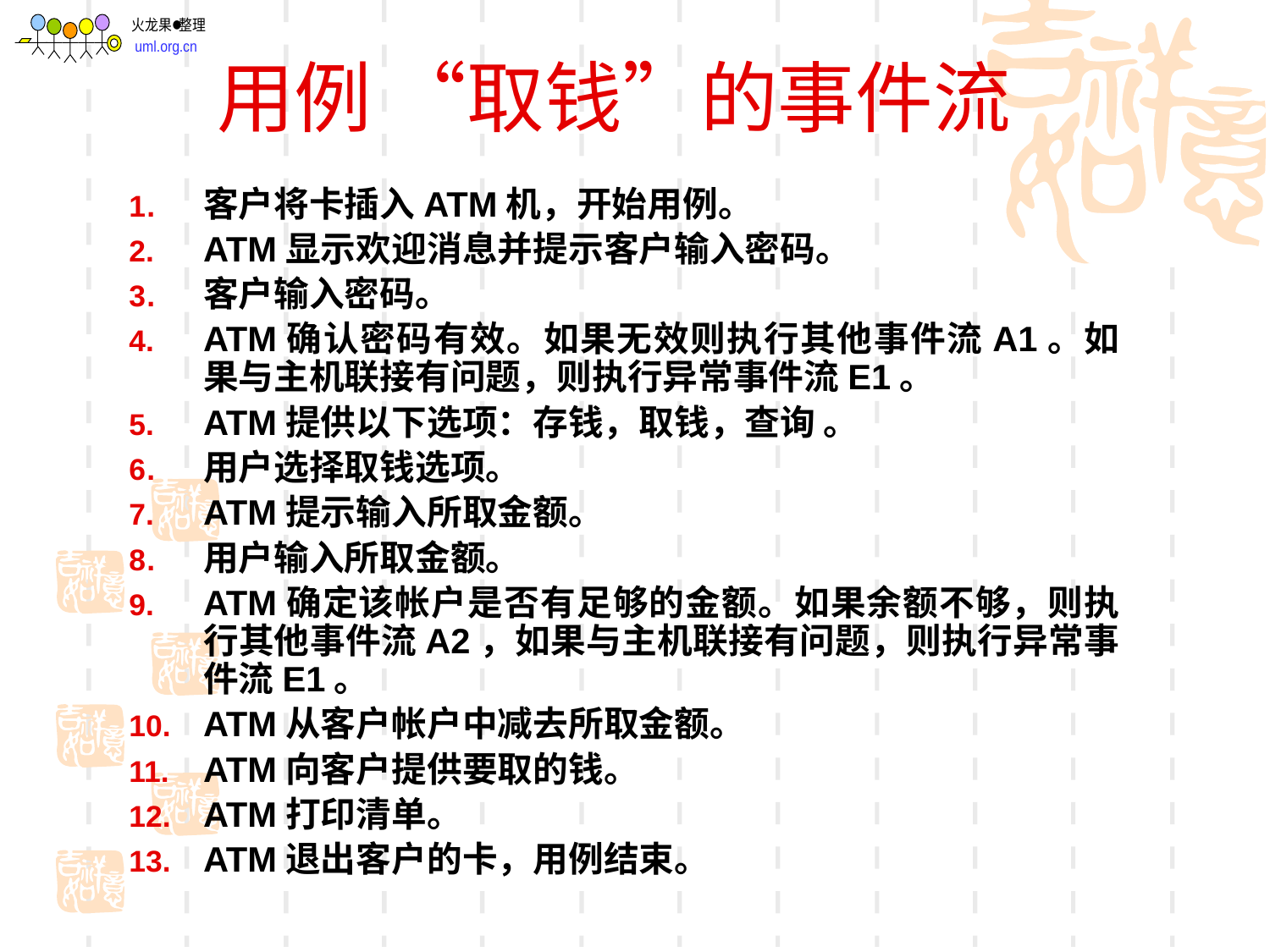

# 用例 “取钱”的事件流
客户将卡插入ATM机，开始用例。
ATM显示欢迎消息并提示客户输入密码。
客户输入密码。
ATM确认密码有效。如果无效则执行其他事件流A1。如果与主机联接有问题，则执行异常事件流E1。
ATM提供以下选项：存钱，取钱，查询 。
用户选择取钱选项。
ATM提示输入所取金额。
用户输入所取金额。
ATM确定该帐户是否有足够的金额。如果余额不够，则执行其他事件流A2，如果与主机联接有问题，则执行异常事件流E1。
ATM从客户帐户中减去所取金额。
ATM向客户提供要取的钱。
ATM打印清单。
ATM退出客户的卡，用例结束。